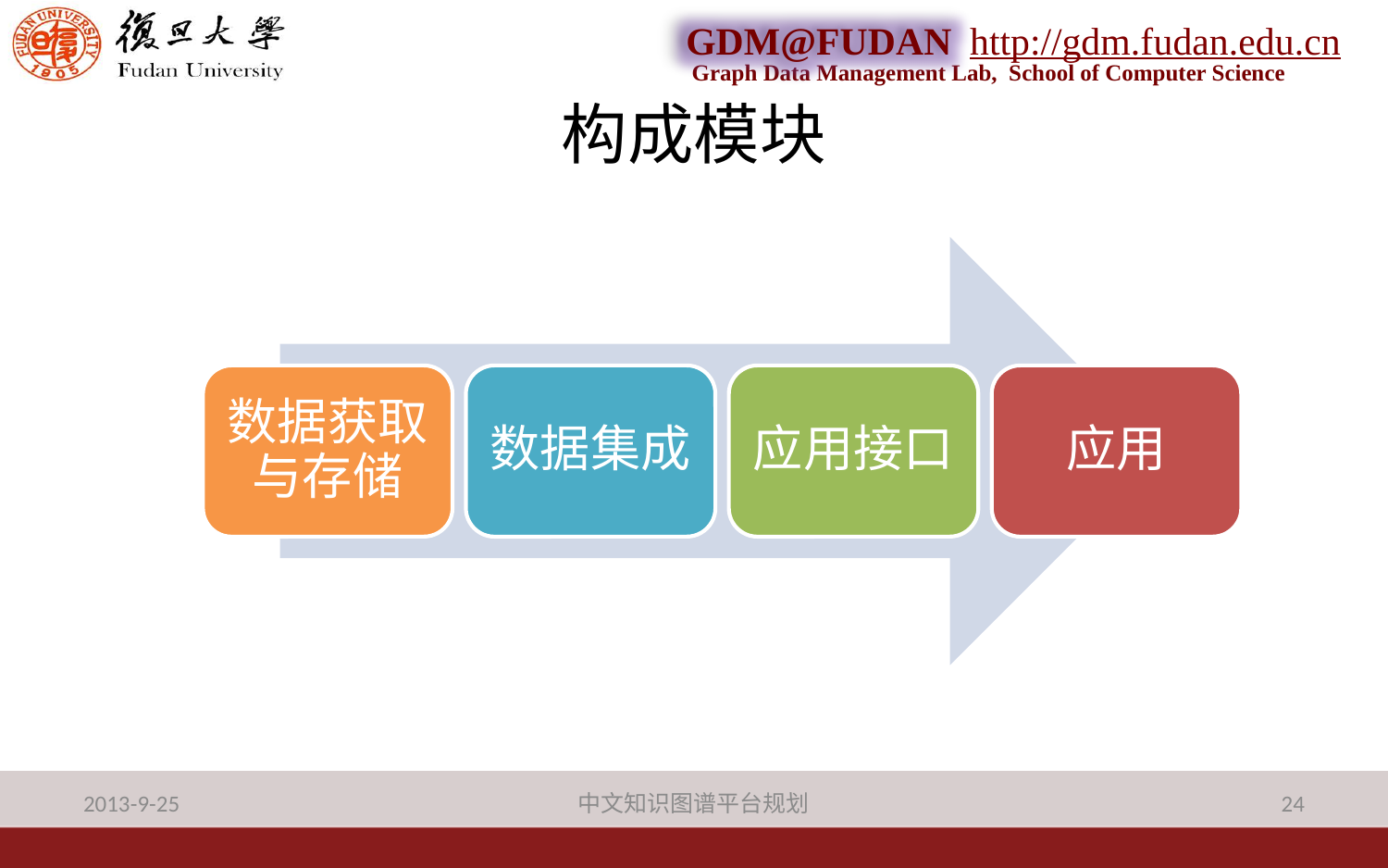

# 构成模块
数据获取与存储
数据集成
应用接口
应用
2013-9-25
中文知识图谱平台规划
24